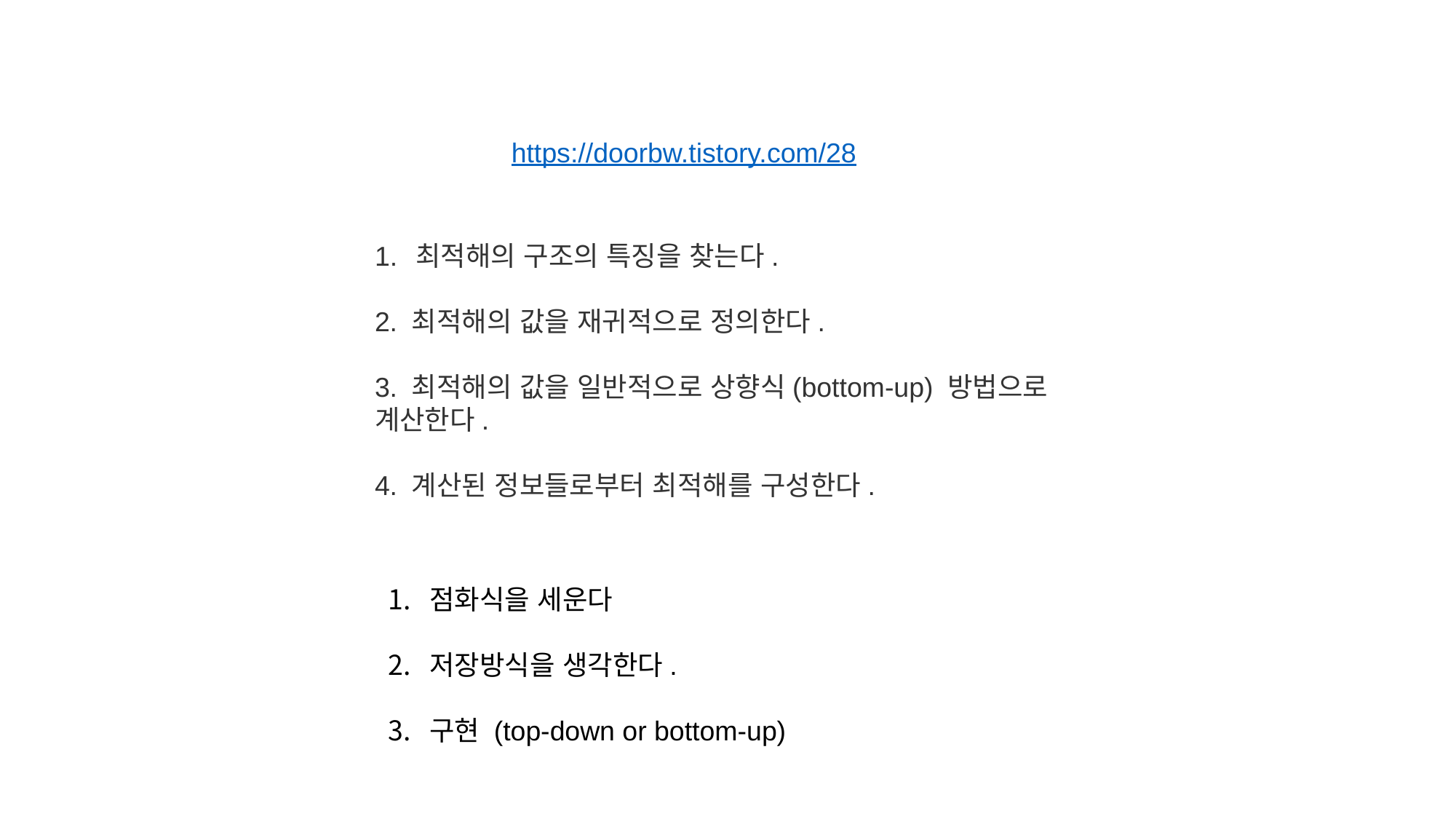

https://doorbw.tistory.com/28
최적해의 구조의 특징을 찾는다.

2. 최적해의 값을 재귀적으로 정의한다.

3. 최적해의 값을 일반적으로 상향식(bottom-up) 방법으로 계산한다.

4. 계산된 정보들로부터 최적해를 구성한다.

점화식을 세운다

저장방식을 생각한다.

구현 (top-down or bottom-up)